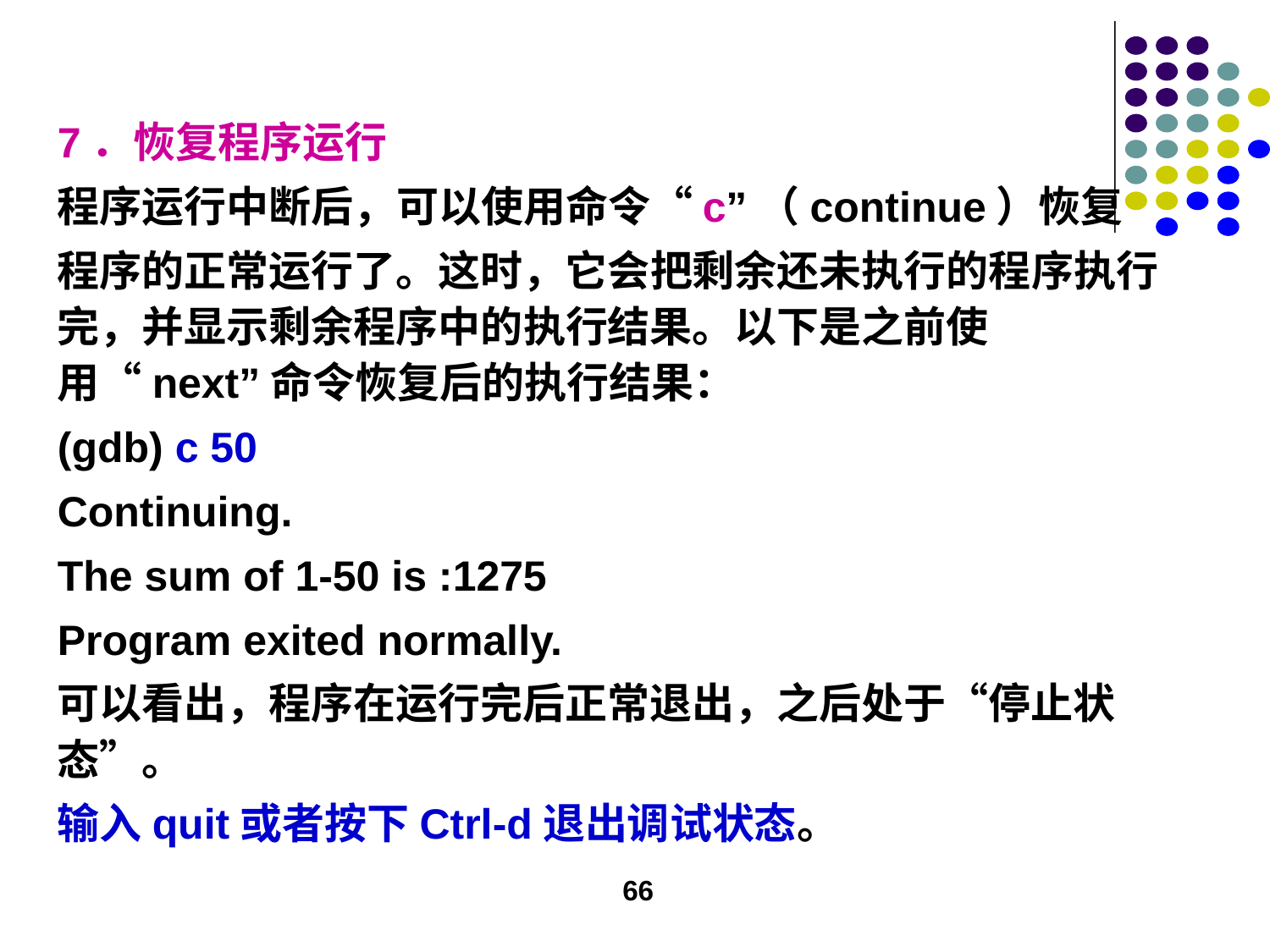

7．恢复程序运行
程序运行中断后，可以使用命令“c”（continue）恢复
程序的正常运行了。这时，它会把剩余还未执行的程序执行完，并显示剩余程序中的执行结果。以下是之前使用“next”命令恢复后的执行结果：
(gdb) c 50
Continuing.
The sum of 1-50 is :1275
Program exited normally.
可以看出，程序在运行完后正常退出，之后处于“停止状态”。
输入quit或者按下Ctrl-d退出调试状态。
66